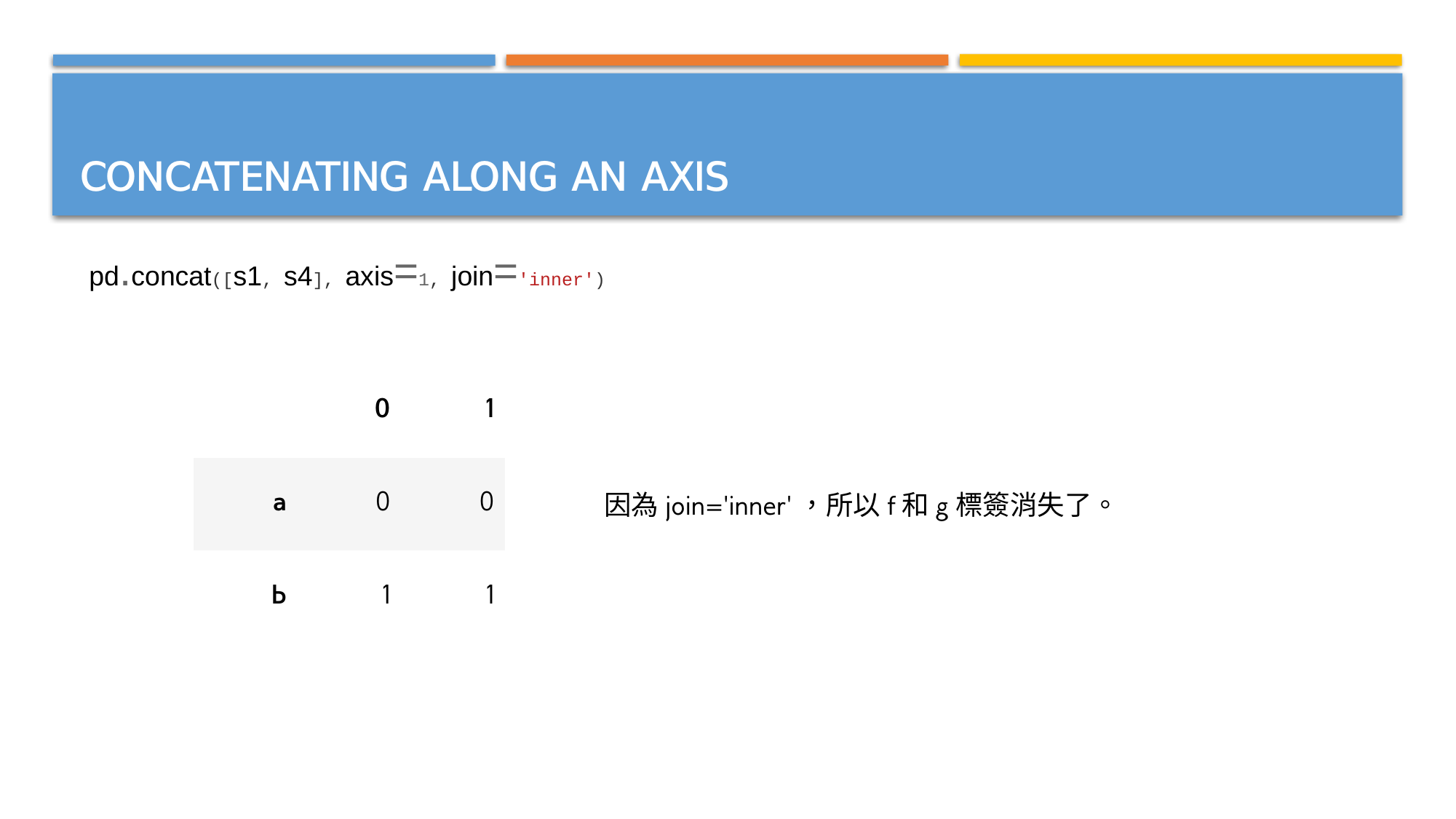

# Concatenating Along an Axis
pd.concat([s1, s4], axis=1, join='inner')
|  | 0 | 1 |
| --- | --- | --- |
| a | 0 | 0 |
| b | 1 | 1 |
因為join='inner'，所以f和g標簽消失了。